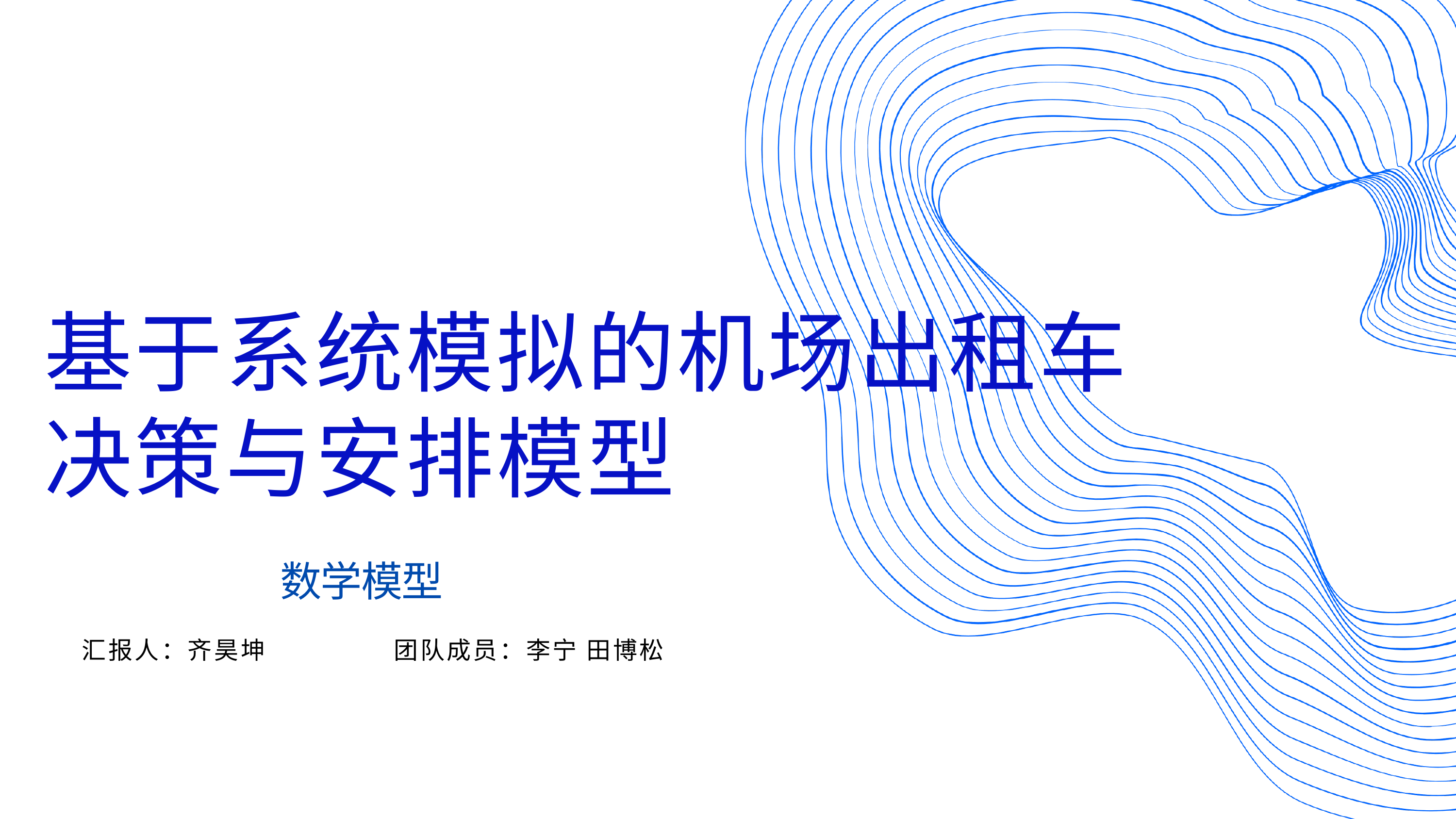

基于系统模拟的机场出租车决策与安排模型
数学模型
汇报人：齐昊坤
团队成员：李宁 田博松